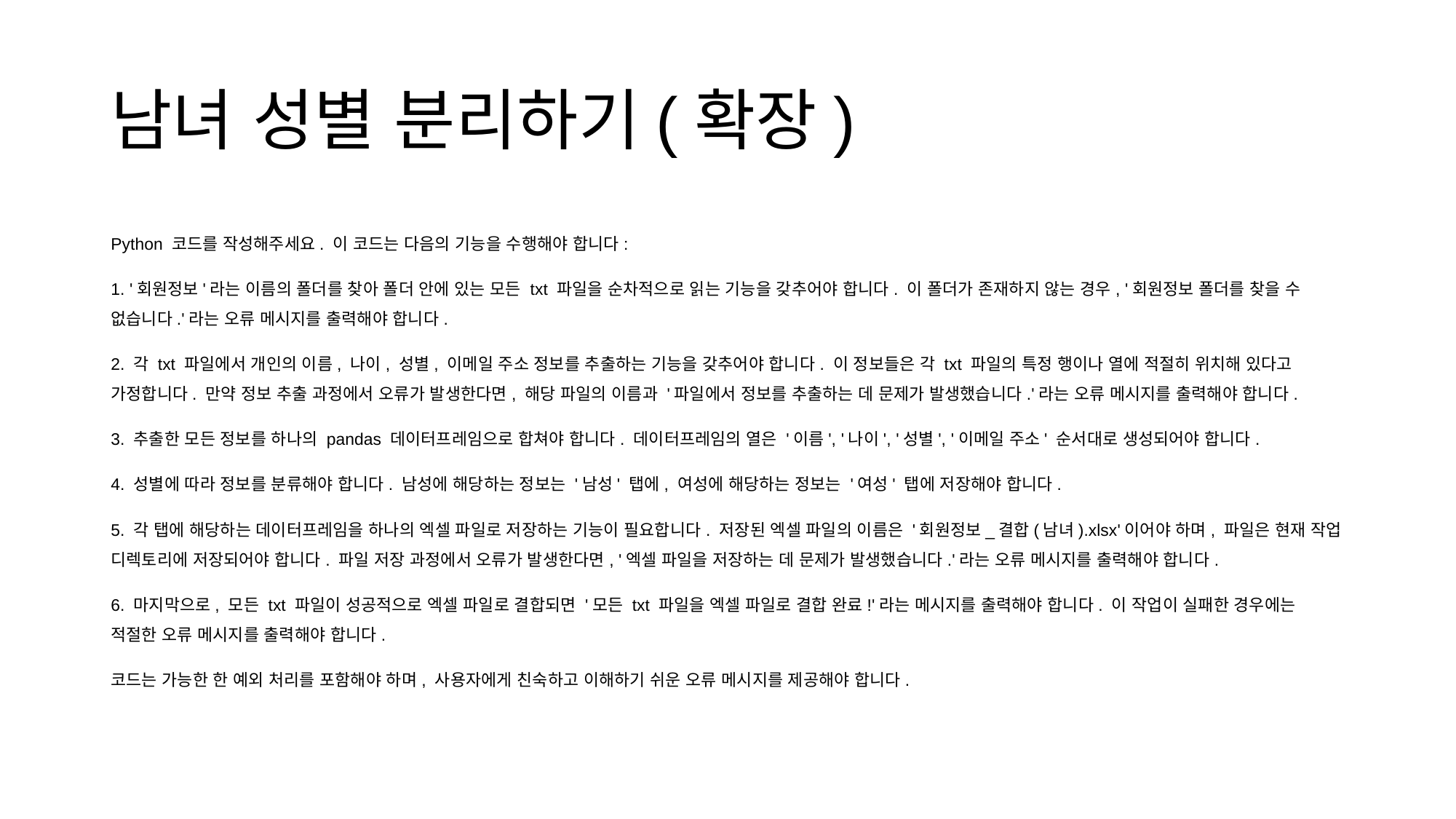

# 남녀 성별 분리하기(확장)
Python 코드를 작성해주세요. 이 코드는 다음의 기능을 수행해야 합니다:
1. '회원정보'라는 이름의 폴더를 찾아 폴더 안에 있는 모든 txt 파일을 순차적으로 읽는 기능을 갖추어야 합니다. 이 폴더가 존재하지 않는 경우, '회원정보 폴더를 찾을 수 없습니다.'라는 오류 메시지를 출력해야 합니다.
2. 각 txt 파일에서 개인의 이름, 나이, 성별, 이메일 주소 정보를 추출하는 기능을 갖추어야 합니다. 이 정보들은 각 txt 파일의 특정 행이나 열에 적절히 위치해 있다고 가정합니다. 만약 정보 추출 과정에서 오류가 발생한다면, 해당 파일의 이름과 '파일에서 정보를 추출하는 데 문제가 발생했습니다.'라는 오류 메시지를 출력해야 합니다.
3. 추출한 모든 정보를 하나의 pandas 데이터프레임으로 합쳐야 합니다. 데이터프레임의 열은 '이름', '나이', '성별', '이메일 주소' 순서대로 생성되어야 합니다.
4. 성별에 따라 정보를 분류해야 합니다. 남성에 해당하는 정보는 '남성' 탭에, 여성에 해당하는 정보는 '여성' 탭에 저장해야 합니다.
5. 각 탭에 해당하는 데이터프레임을 하나의 엑셀 파일로 저장하는 기능이 필요합니다. 저장된 엑셀 파일의 이름은 '회원정보_결합(남녀).xlsx'이어야 하며, 파일은 현재 작업 디렉토리에 저장되어야 합니다. 파일 저장 과정에서 오류가 발생한다면, '엑셀 파일을 저장하는 데 문제가 발생했습니다.'라는 오류 메시지를 출력해야 합니다.
6. 마지막으로, 모든 txt 파일이 성공적으로 엑셀 파일로 결합되면 '모든 txt 파일을 엑셀 파일로 결합 완료!'라는 메시지를 출력해야 합니다. 이 작업이 실패한 경우에는 적절한 오류 메시지를 출력해야 합니다.
코드는 가능한 한 예외 처리를 포함해야 하며, 사용자에게 친숙하고 이해하기 쉬운 오류 메시지를 제공해야 합니다.